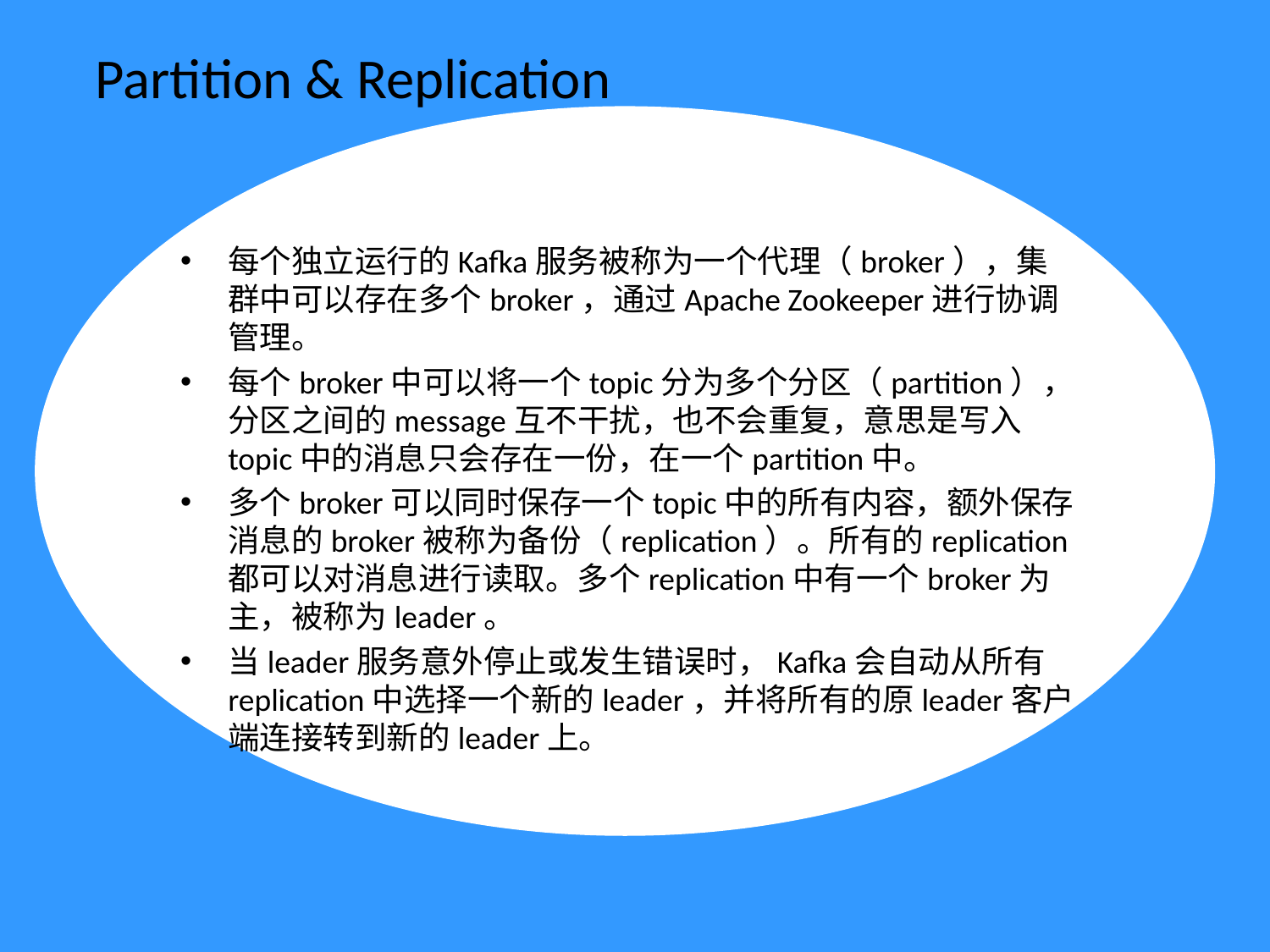

# Partition & Replication
每个独立运行的Kafka服务被称为一个代理（broker），集群中可以存在多个broker，通过Apache Zookeeper进行协调管理。
每个broker中可以将一个topic分为多个分区（partition），分区之间的message互不干扰，也不会重复，意思是写入topic中的消息只会存在一份，在一个partition中。
多个broker可以同时保存一个topic中的所有内容，额外保存消息的broker被称为备份（replication）。所有的replication都可以对消息进行读取。多个replication中有一个broker为主，被称为leader。
当leader服务意外停止或发生错误时，Kafka会自动从所有replication中选择一个新的leader，并将所有的原leader客户端连接转到新的leader上。